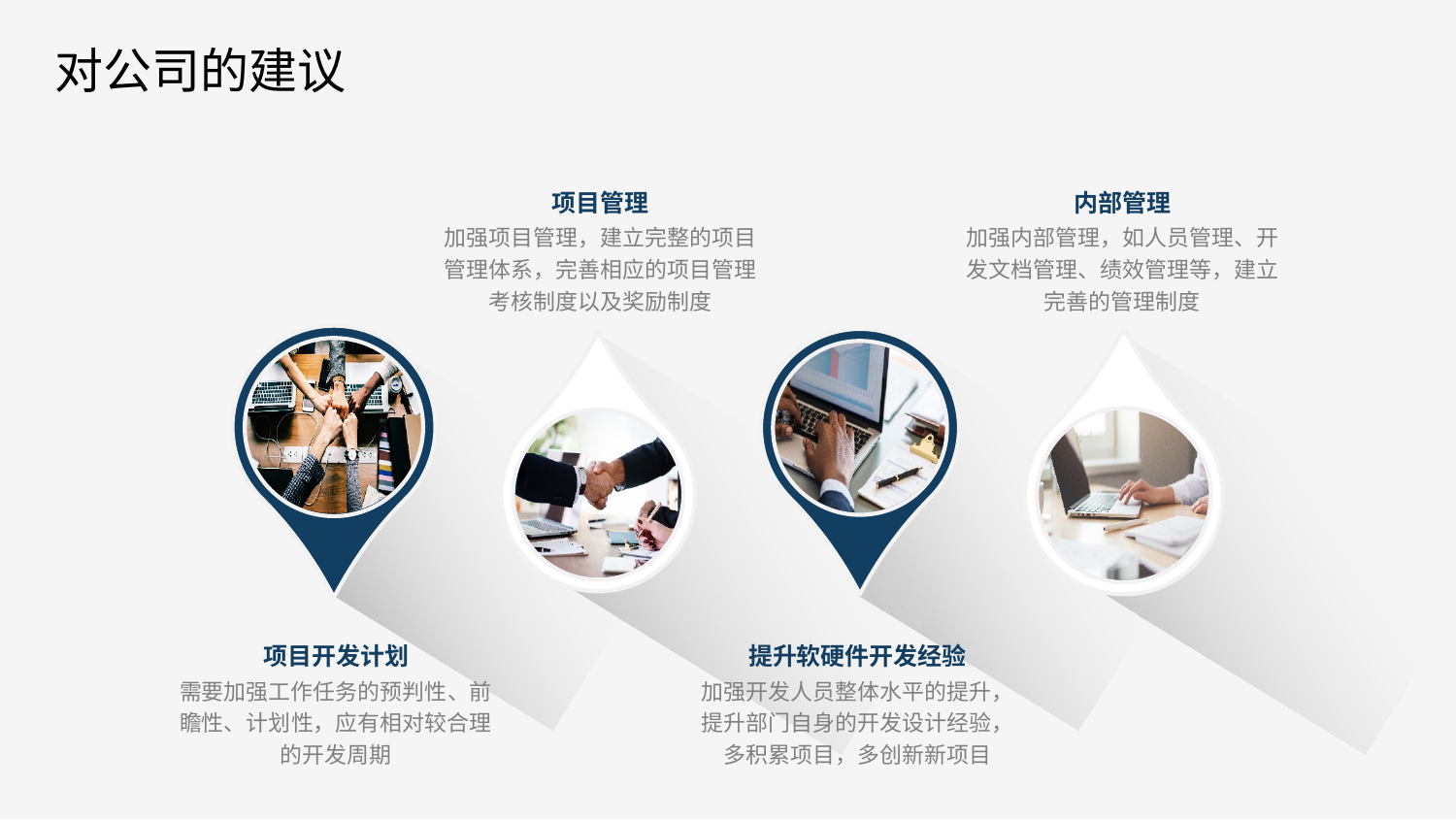

对公司的建议
项目管理
加强项目管理，建立完整的项目管理体系，完善相应的项目管理考核制度以及奖励制度
内部管理
加强内部管理，如人员管理、开发文档管理、绩效管理等，建立完善的管理制度

提升软硬件开发经验
加强开发人员整体水平的提升，提升部门自身的开发设计经验，多积累项目，多创新新项目
项目开发计划
需要加强工作任务的预判性、前瞻性、计划性，应有相对较合理的开发周期